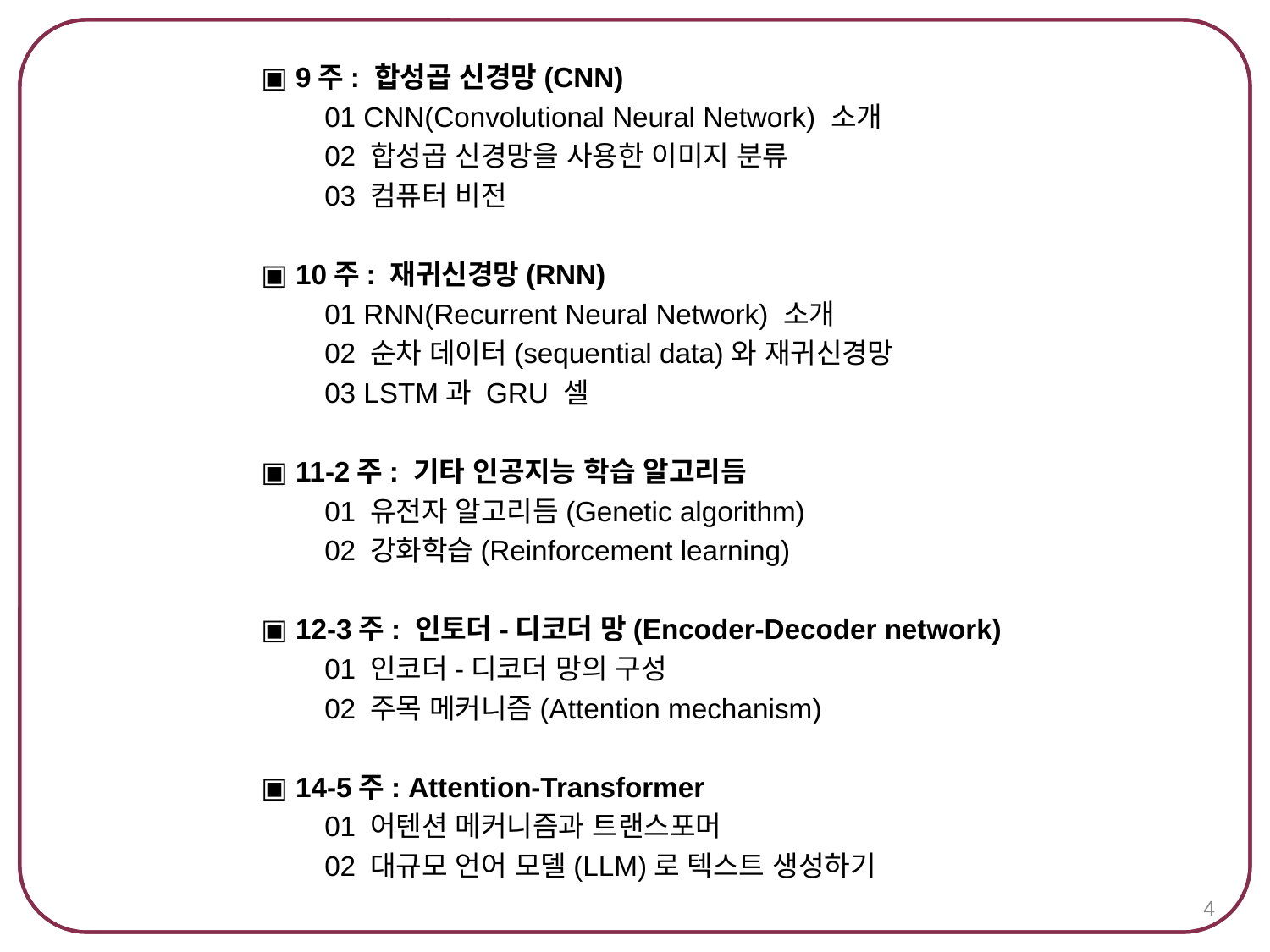

▣ 9주: 합성곱 신경망(CNN)
01 CNN(Convolutional Neural Network) 소개
02 합성곱 신경망을 사용한 이미지 분류
03 컴퓨터 비전

▣ 10주: 재귀신경망(RNN)
01 RNN(Recurrent Neural Network) 소개
02 순차 데이터(sequential data)와 재귀신경망
03 LSTM과 GRU 셀

▣ 11-2주: 기타 인공지능 학습 알고리듬
01 유전자 알고리듬(Genetic algorithm)
02 강화학습(Reinforcement learning)

▣ 12-3주: 인토더-디코더 망(Encoder-Decoder network)
01 인코더-디코더 망의 구성
02 주목 메커니즘(Attention mechanism)

▣ 14-5주: Attention-Transformer
01 어텐션 메커니즘과 트랜스포머
02 대규모 언어 모델(LLM)로 텍스트 생성하기

4